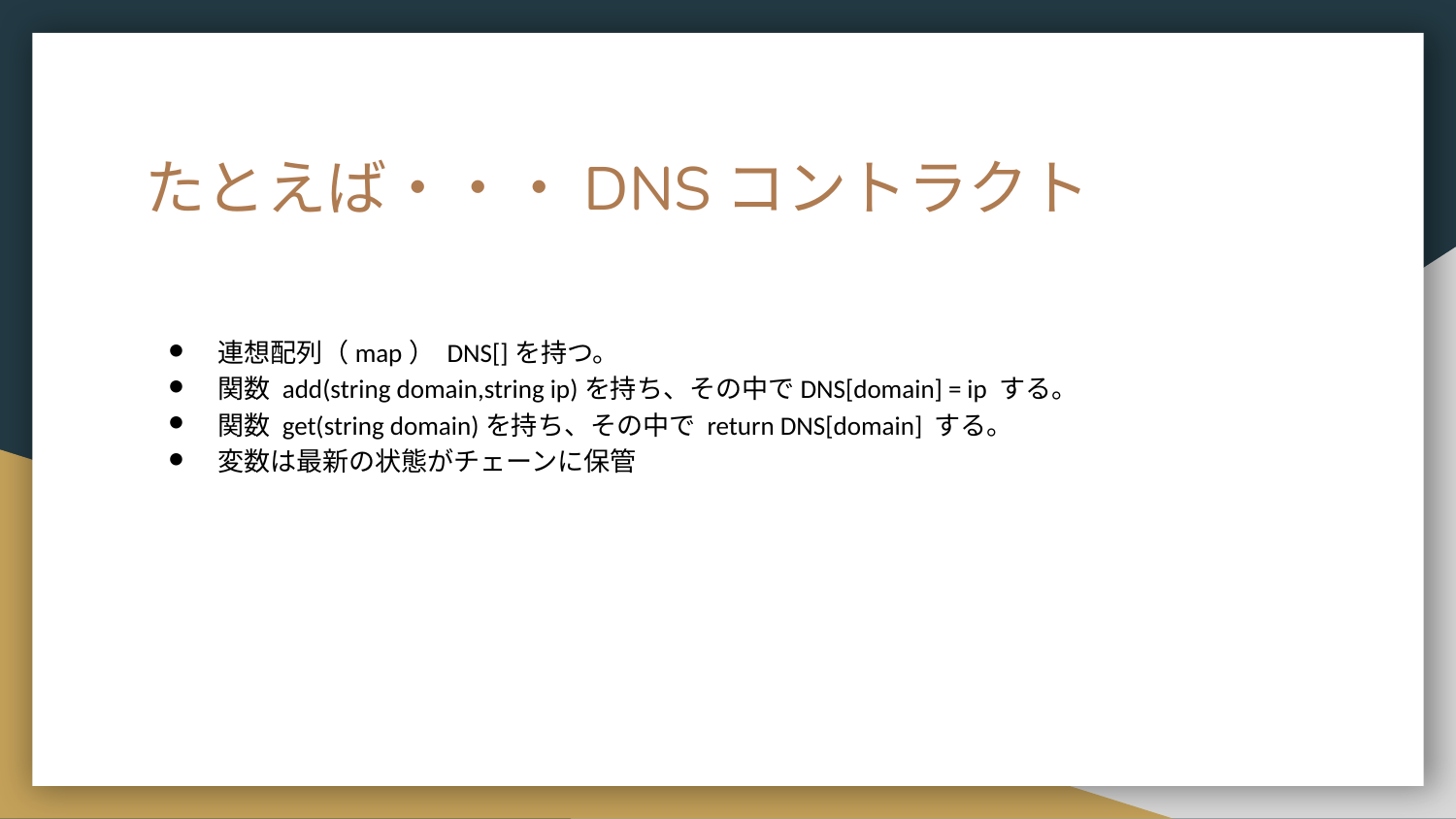

# たとえば・・・DNSコントラクト
連想配列（map） DNS[]を持つ。
関数 add(string domain,string ip)を持ち、その中でDNS[domain] = ip する。
関数 get(string domain)を持ち、その中で return DNS[domain] する。
変数は最新の状態がチェーンに保管